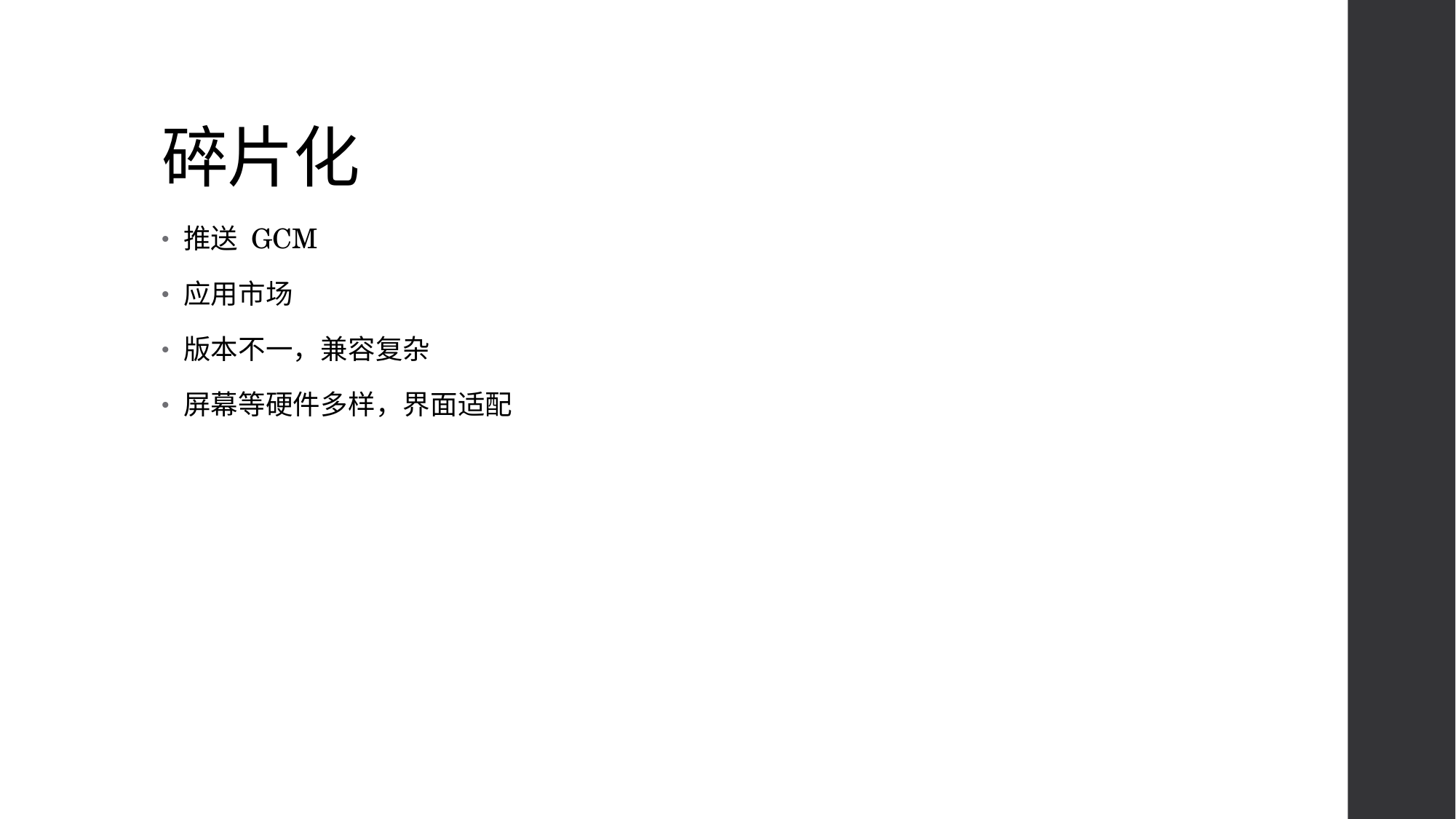

# 碎片化
推送 GCM
应用市场
版本不一，兼容复杂
屏幕等硬件多样，界面适配